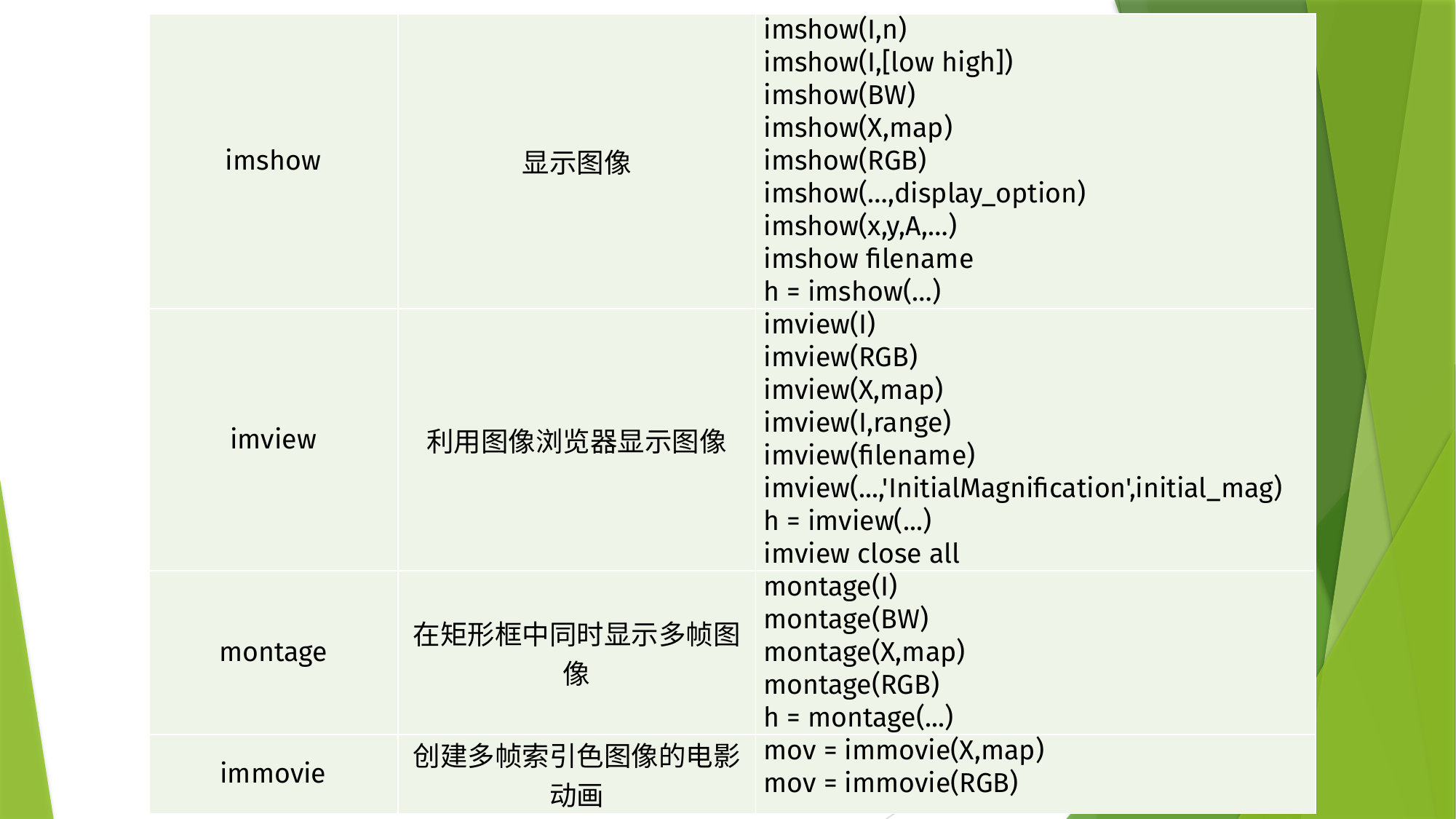

| imshow | 显示图像 | imshow(I,n) imshow(I,[low high]) imshow(BW) imshow(X,map) imshow(RGB) imshow(…,display\_option) imshow(x,y,A,…) imshow filename h = imshow(…) |
| --- | --- | --- |
| imview | 利用图像浏览器显示图像 | imview(I) imview(RGB) imview(X,map) imview(I,range) imview(filename) imview(...,'InitialMagnification',initial\_mag) h = imview(...) imview close all |
| montage | 在矩形框中同时显示多帧图像 | montage(I) montage(BW) montage(X,map) montage(RGB) h = montage(...) |
| immovie | 创建多帧索引色图像的电影动画 | mov = immovie(X,map) mov = immovie(RGB) |